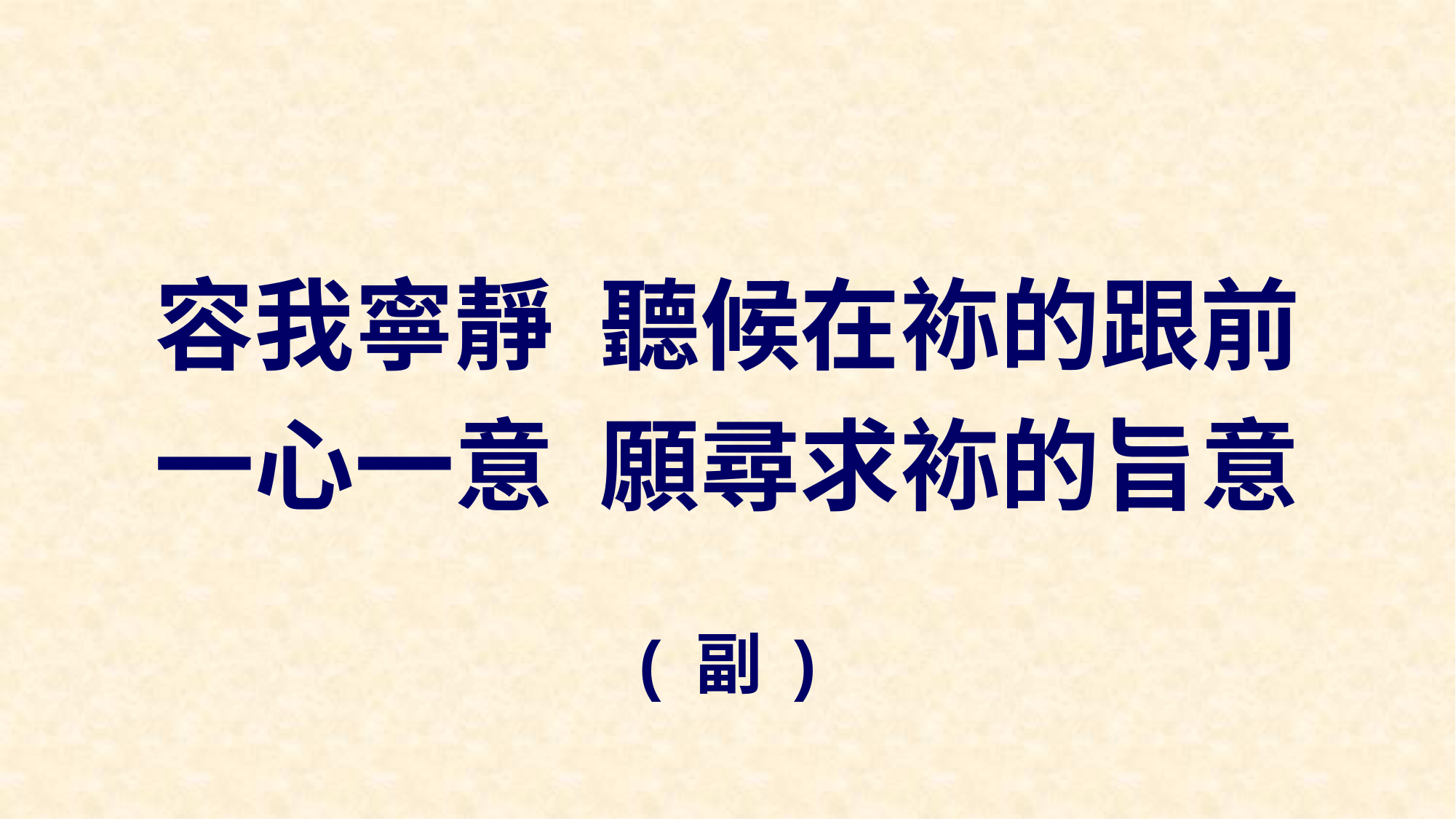

容我寧靜  聽候在袮的跟前
一心一意  願尋求袮的旨意
( 副 )